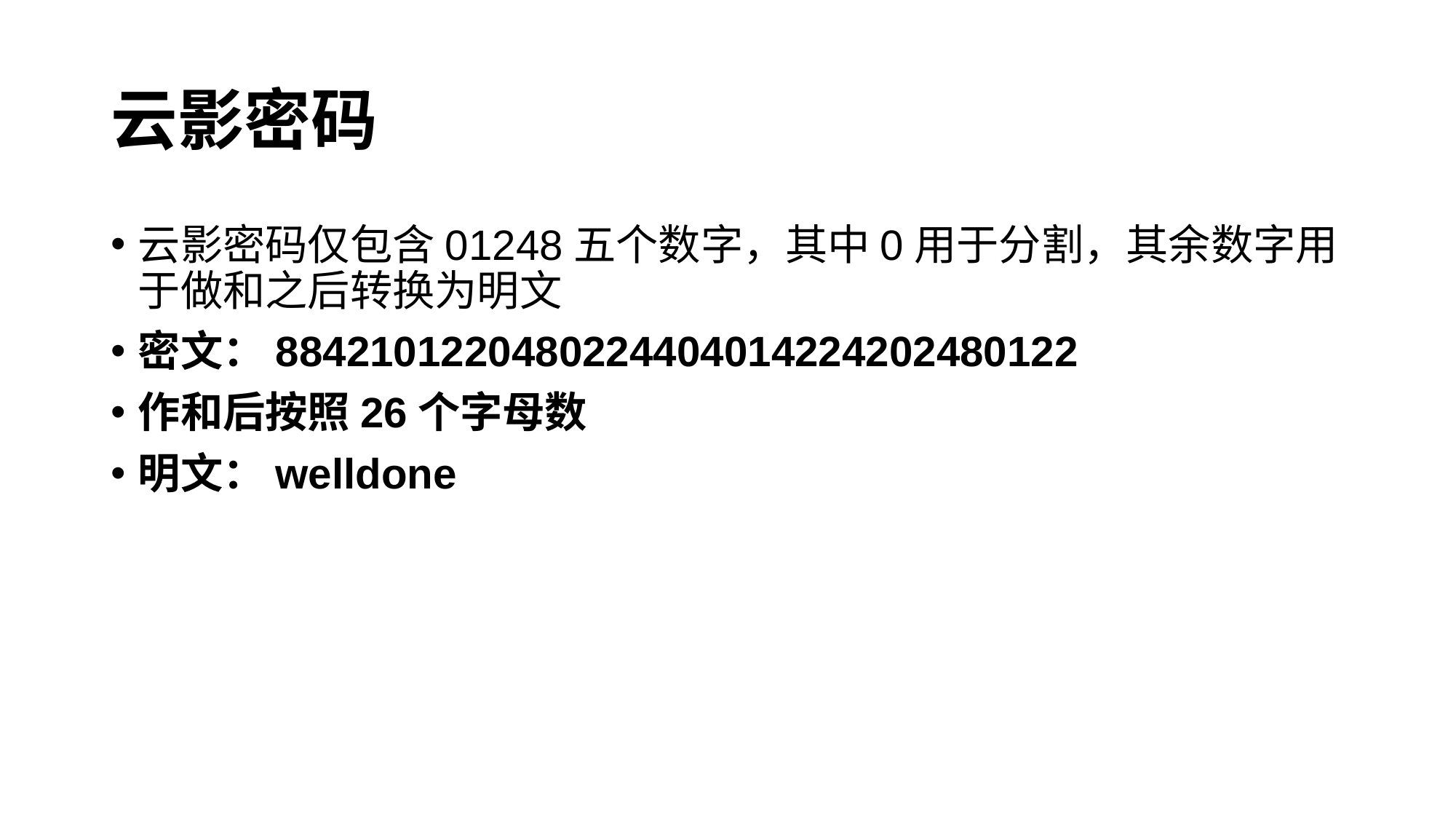

# 云影密码
云影密码仅包含01248五个数字，其中0用于分割，其余数字用于做和之后转换为明文
密文：8842101220480224404014224202480122
作和后按照26个字母数
明文：welldone